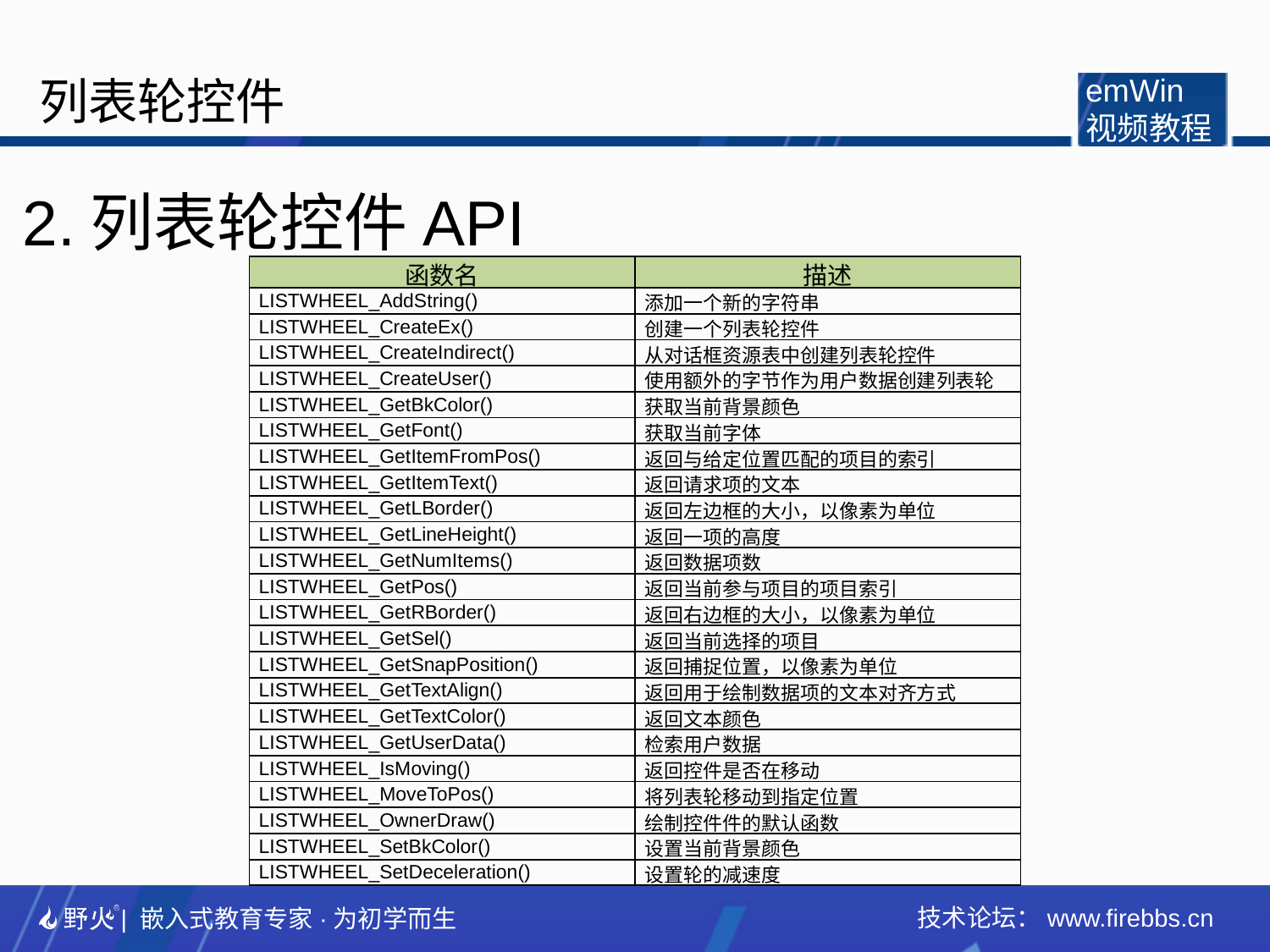

列表轮控件
emWin
视频教程
2.列表轮控件API
| 函数名 | 描述 |
| --- | --- |
| LISTWHEEL\_AddString() | 添加一个新的字符串 |
| LISTWHEEL\_CreateEx() | 创建一个列表轮控件 |
| LISTWHEEL\_CreateIndirect() | 从对话框资源表中创建列表轮控件 |
| LISTWHEEL\_CreateUser() | 使用额外的字节作为用户数据创建列表轮 |
| LISTWHEEL\_GetBkColor() | 获取当前背景颜色 |
| LISTWHEEL\_GetFont() | 获取当前字体 |
| LISTWHEEL\_GetItemFromPos() | 返回与给定位置匹配的项目的索引 |
| LISTWHEEL\_GetItemText() | 返回请求项的文本 |
| LISTWHEEL\_GetLBorder() | 返回左边框的大小，以像素为单位 |
| LISTWHEEL\_GetLineHeight() | 返回一项的高度 |
| LISTWHEEL\_GetNumItems() | 返回数据项数 |
| LISTWHEEL\_GetPos() | 返回当前参与项目的项目索引 |
| LISTWHEEL\_GetRBorder() | 返回右边框的大小，以像素为单位 |
| LISTWHEEL\_GetSel() | 返回当前选择的项目 |
| LISTWHEEL\_GetSnapPosition() | 返回捕捉位置，以像素为单位 |
| LISTWHEEL\_GetTextAlign() | 返回用于绘制数据项的文本对齐方式 |
| LISTWHEEL\_GetTextColor() | 返回文本颜色 |
| LISTWHEEL\_GetUserData() | 检索用户数据 |
| LISTWHEEL\_IsMoving() | 返回控件是否在移动 |
| LISTWHEEL\_MoveToPos() | 将列表轮移动到指定位置 |
| LISTWHEEL\_OwnerDraw() | 绘制控件件的默认函数 |
| LISTWHEEL\_SetBkColor() | 设置当前背景颜色 |
| LISTWHEEL\_SetDeceleration() | 设置轮的减速度 |